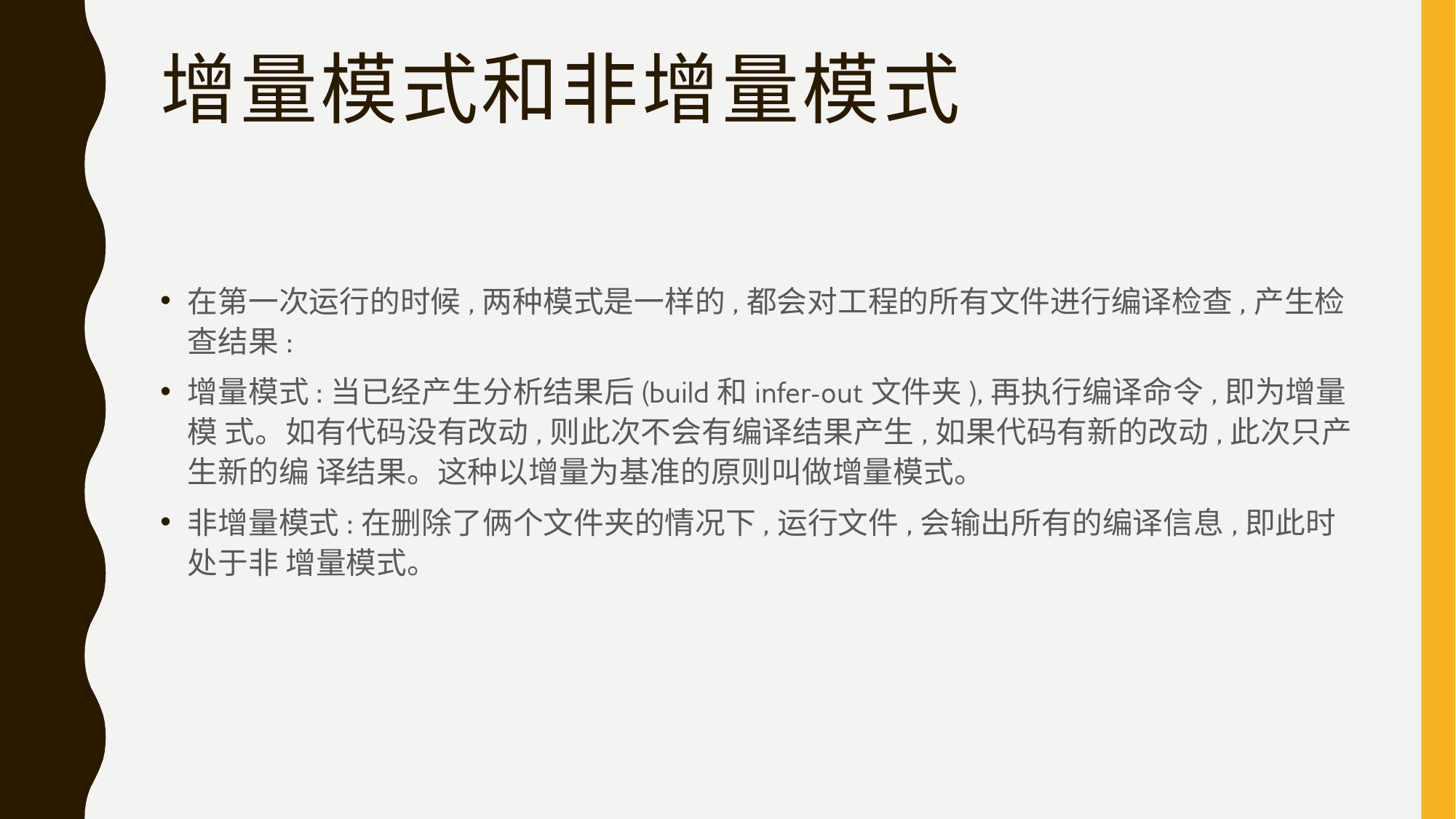

# 增量模式和非增量模式
在第一次运行的时候,两种模式是一样的,都会对工程的所有文件进行编译检查,产生检查结果:
增量模式:当已经产生分析结果后(build和infer-out文件夹),再执行编译命令,即为增量模 式。如有代码没有改动,则此次不会有编译结果产生,如果代码有新的改动,此次只产生新的编 译结果。这种以增量为基准的原则叫做增量模式。
非增量模式:在删除了俩个文件夹的情况下,运行文件,会输出所有的编译信息,即此时处于非 增量模式。